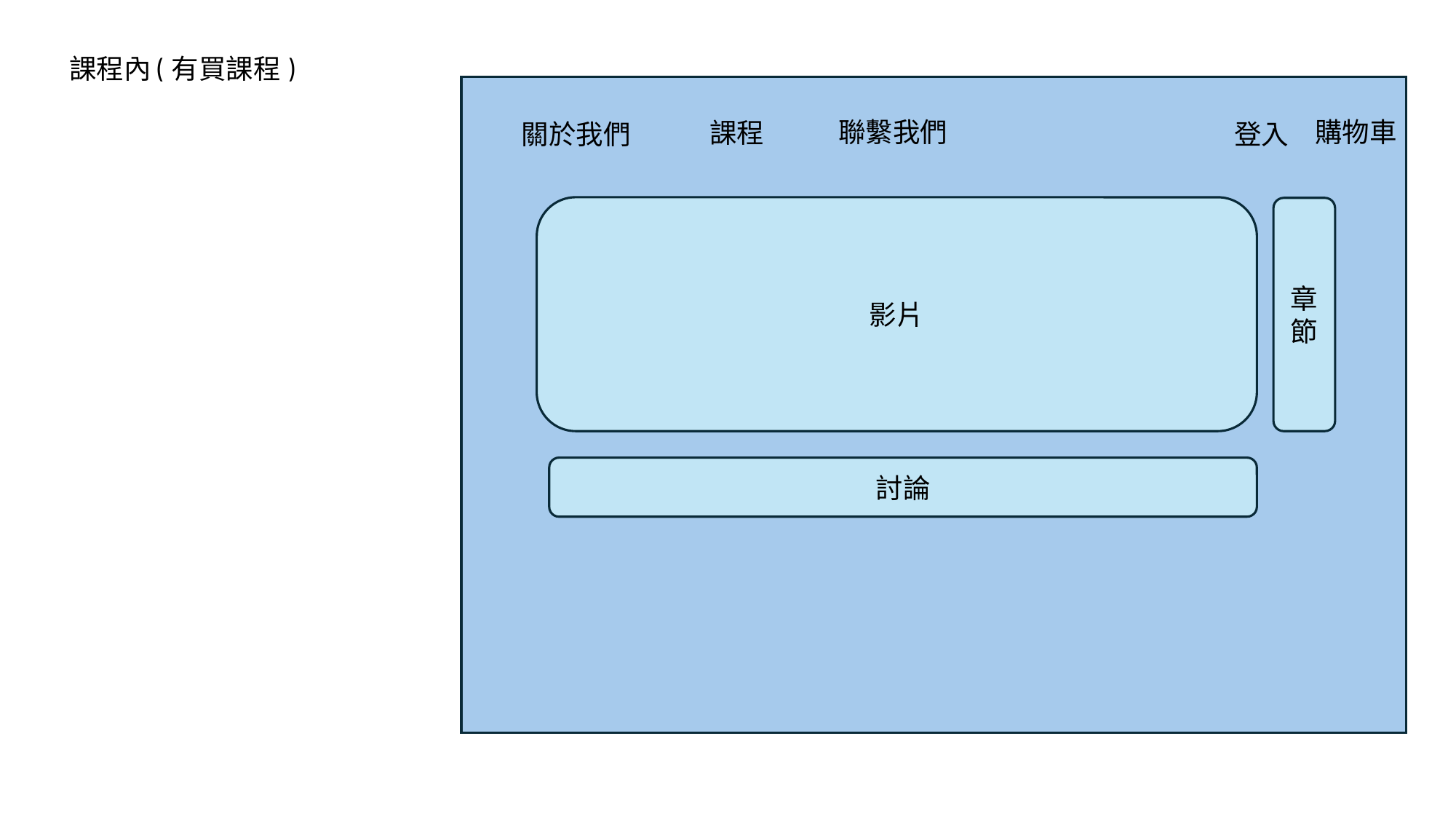

課程內(有買課程)

課程
關於我們
影片
章節
聯繫我們
購物車
登入
討論